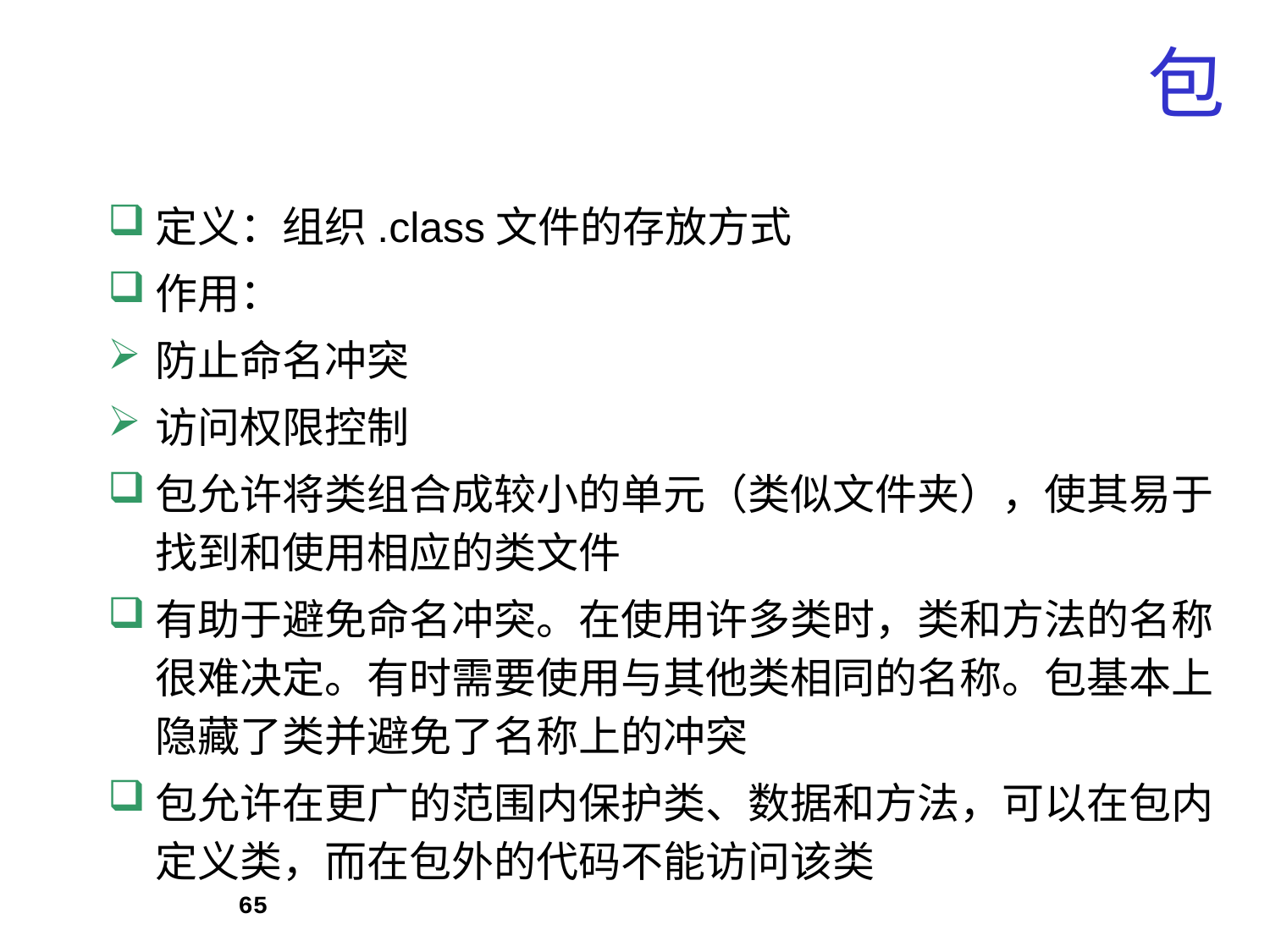

# 包
定义：组织.class文件的存放方式
作用：
防止命名冲突
访问权限控制
包允许将类组合成较小的单元（类似文件夹），使其易于找到和使用相应的类文件
有助于避免命名冲突。在使用许多类时，类和方法的名称很难决定。有时需要使用与其他类相同的名称。包基本上隐藏了类并避免了名称上的冲突
包允许在更广的范围内保护类、数据和方法，可以在包内定义类，而在包外的代码不能访问该类
65